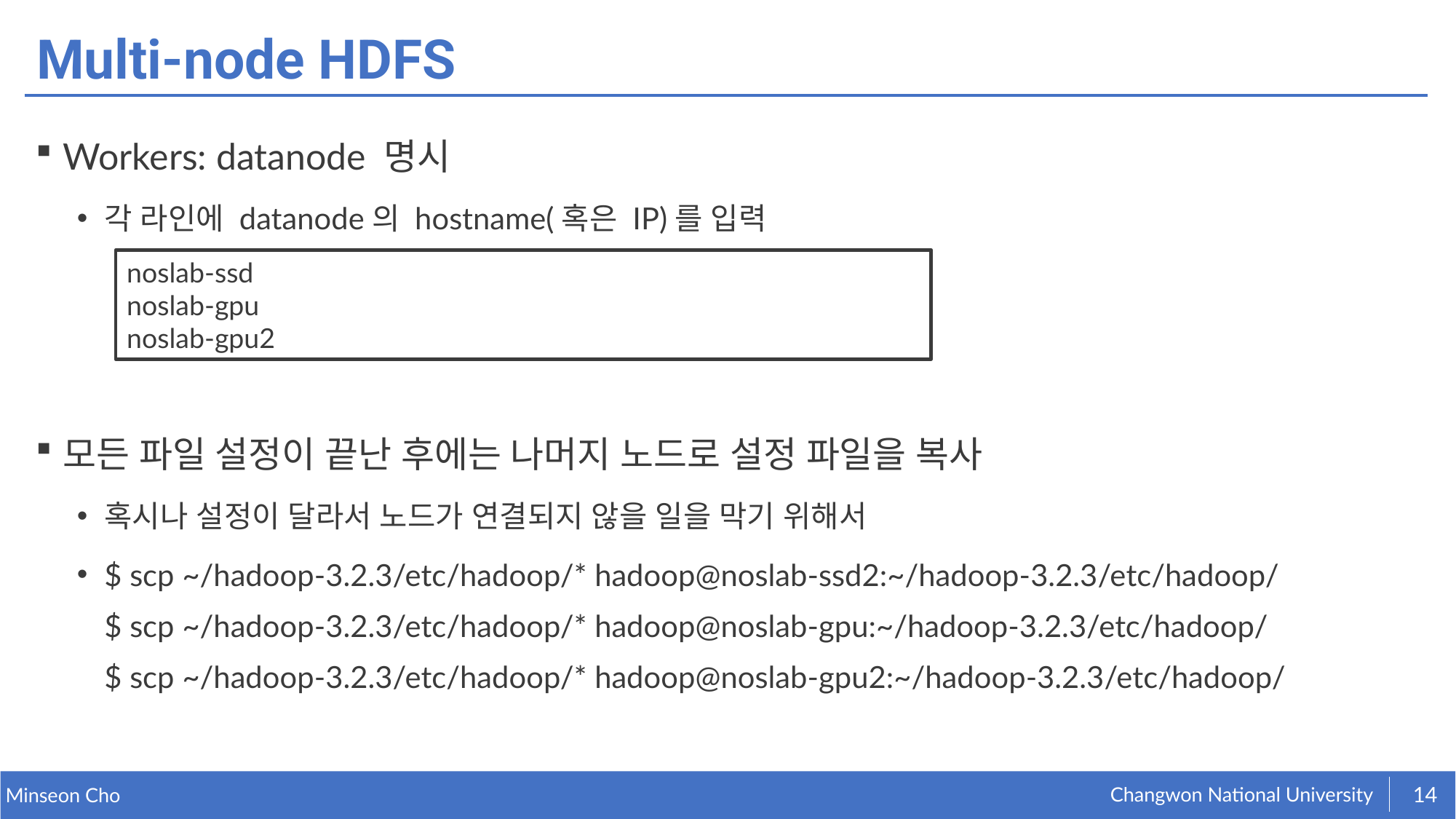

# Multi-node HDFS
Workers: datanode 명시
각 라인에 datanode의 hostname(혹은 IP)를 입력

모든 파일 설정이 끝난 후에는 나머지 노드로 설정 파일을 복사
혹시나 설정이 달라서 노드가 연결되지 않을 일을 막기 위해서
$ scp ~/hadoop-3.2.3/etc/hadoop/* hadoop@noslab-ssd2:~/hadoop-3.2.3/etc/hadoop/
$ scp ~/hadoop-3.2.3/etc/hadoop/* hadoop@noslab-gpu:~/hadoop-3.2.3/etc/hadoop/
$ scp ~/hadoop-3.2.3/etc/hadoop/* hadoop@noslab-gpu2:~/hadoop-3.2.3/etc/hadoop/

noslab-ssd
noslab-gpu
noslab-gpu2
14